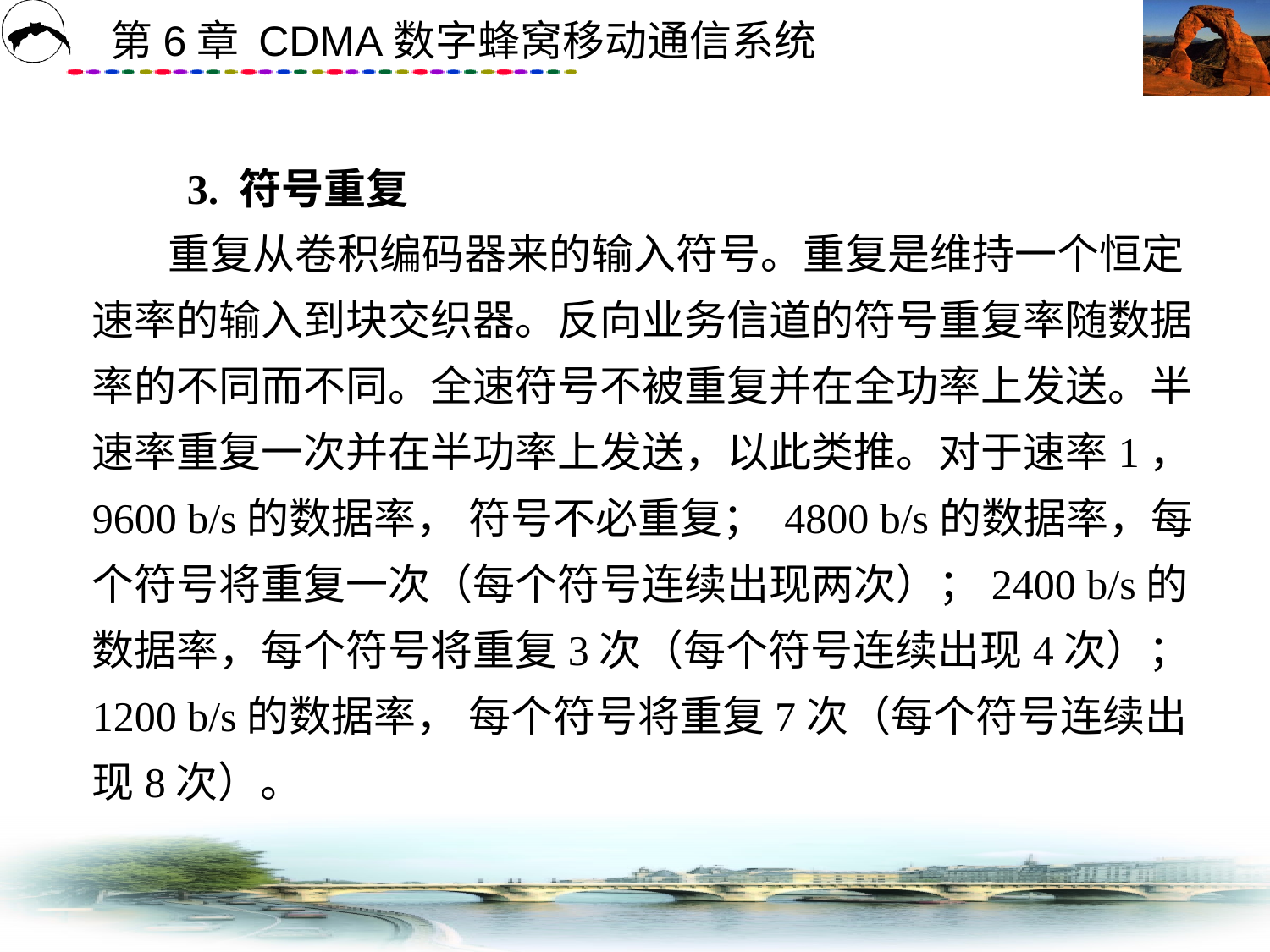

# 3. 符号重复 重复从卷积编码器来的输入符号。重复是维持一个恒定速率的输入到块交织器。反向业务信道的符号重复率随数据率的不同而不同。全速符号不被重复并在全功率上发送。半速率重复一次并在半功率上发送，以此类推。对于速率1，9600 b/s的数据率， 符号不必重复； 4800 b/s的数据率，每个符号将重复一次（每个符号连续出现两次）；2400 b/s的数据率，每个符号将重复3次（每个符号连续出现4次）；1200 b/s的数据率， 每个符号将重复7次（每个符号连续出现8次）。